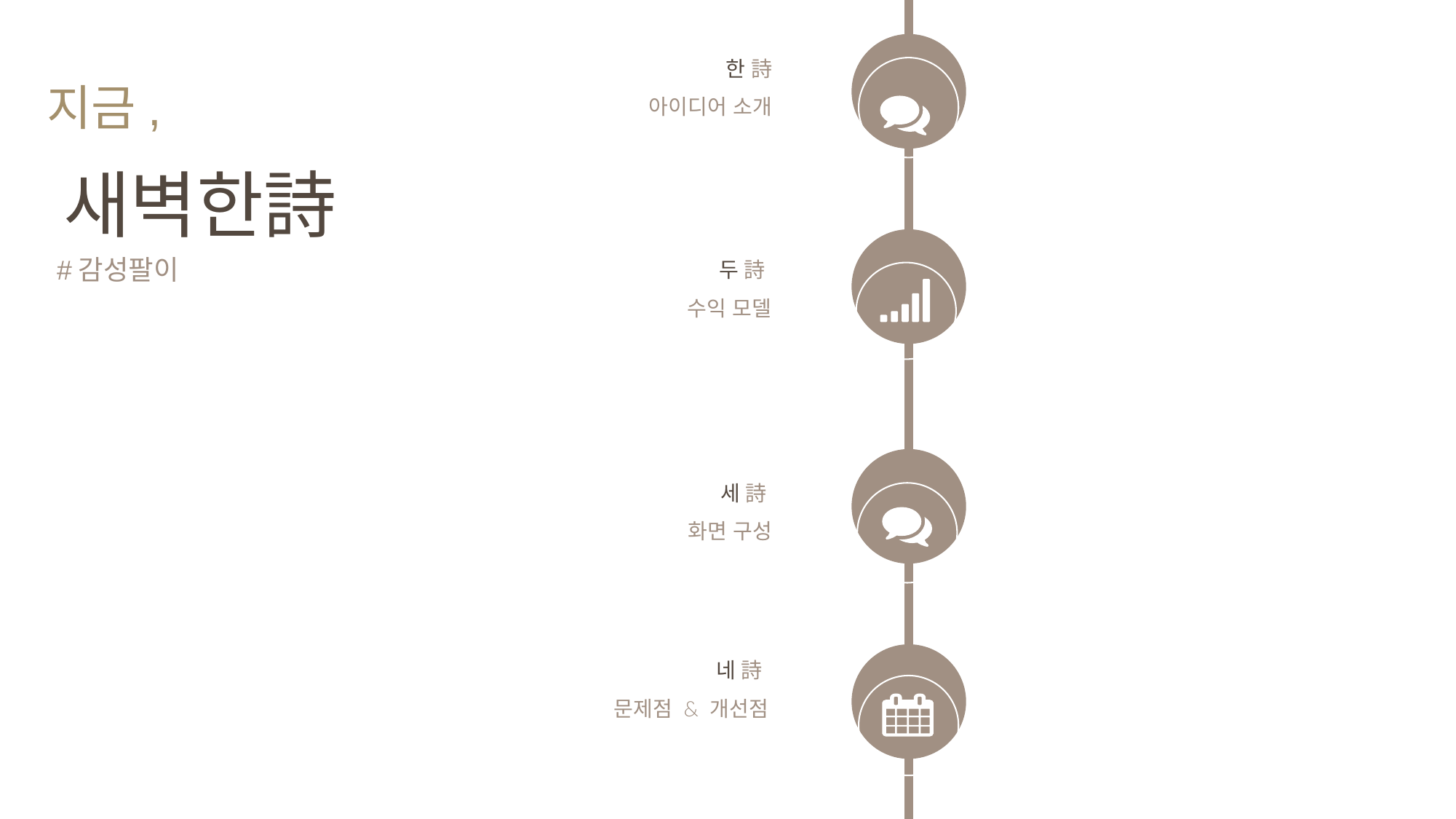

한 詩
아이디어 소개

지금,

새벽한詩

두 詩
수익 모델
#감성팔이

세 詩
화면 구성

네 詩
문제점 & 개선점